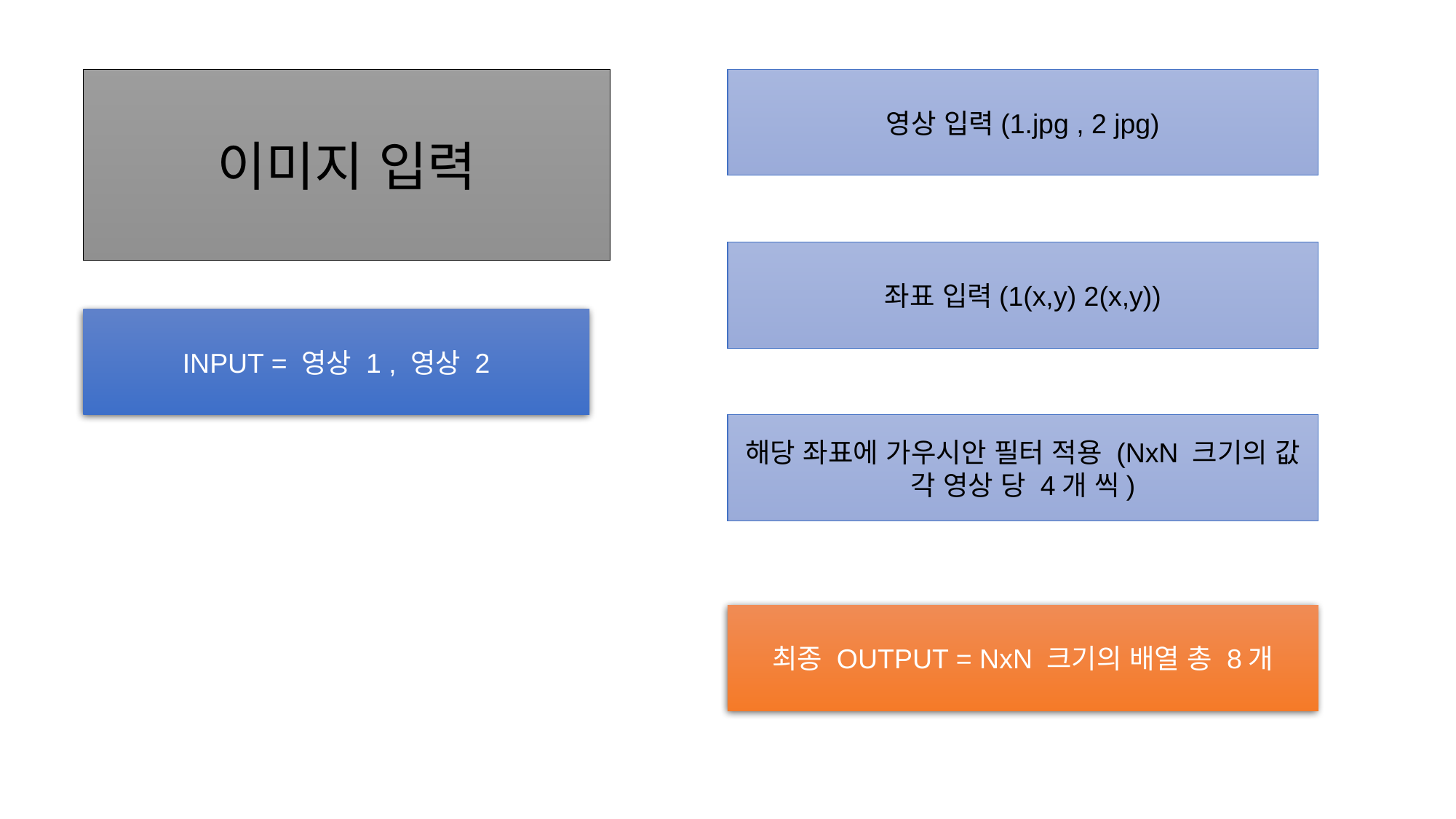

이미지 입력
영상 입력(1.jpg , 2 jpg)
좌표 입력(1(x,y) 2(x,y))
INPUT = 영상 1 , 영상 2
해당 좌표에 가우시안 필터 적용 (NxN 크기의 값 각 영상 당 4개 씩)
최종 OUTPUT = NxN 크기의 배열 총 8개